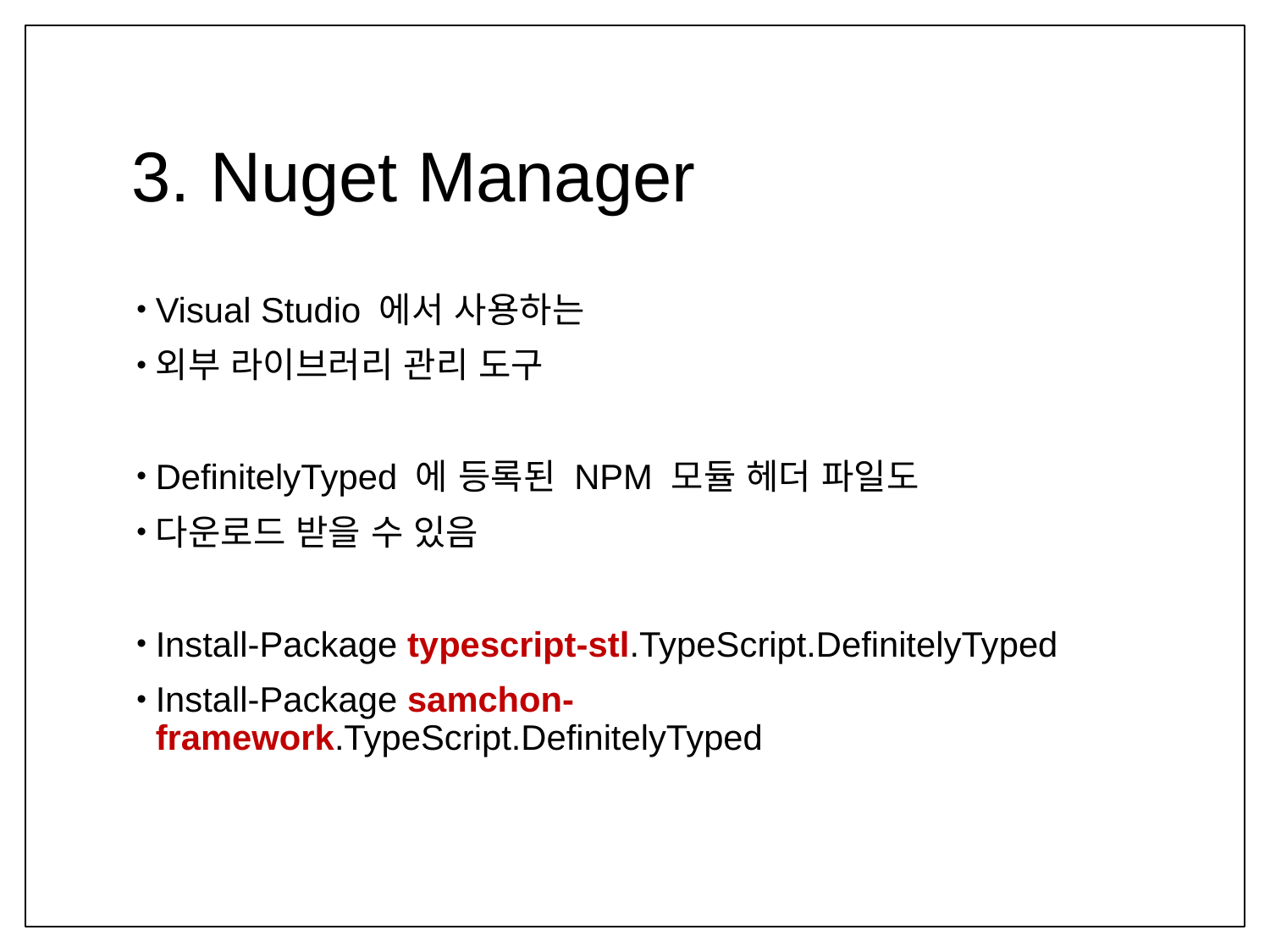

# 3. Nuget Manager
Visual Studio 에서 사용하는
외부 라이브러리 관리 도구

DefinitelyTyped 에 등록된 NPM 모듈 헤더 파일도
다운로드 받을 수 있음

Install-Package typescript-stl.TypeScript.DefinitelyTyped
Install-Package samchon-framework.TypeScript.DefinitelyTyped